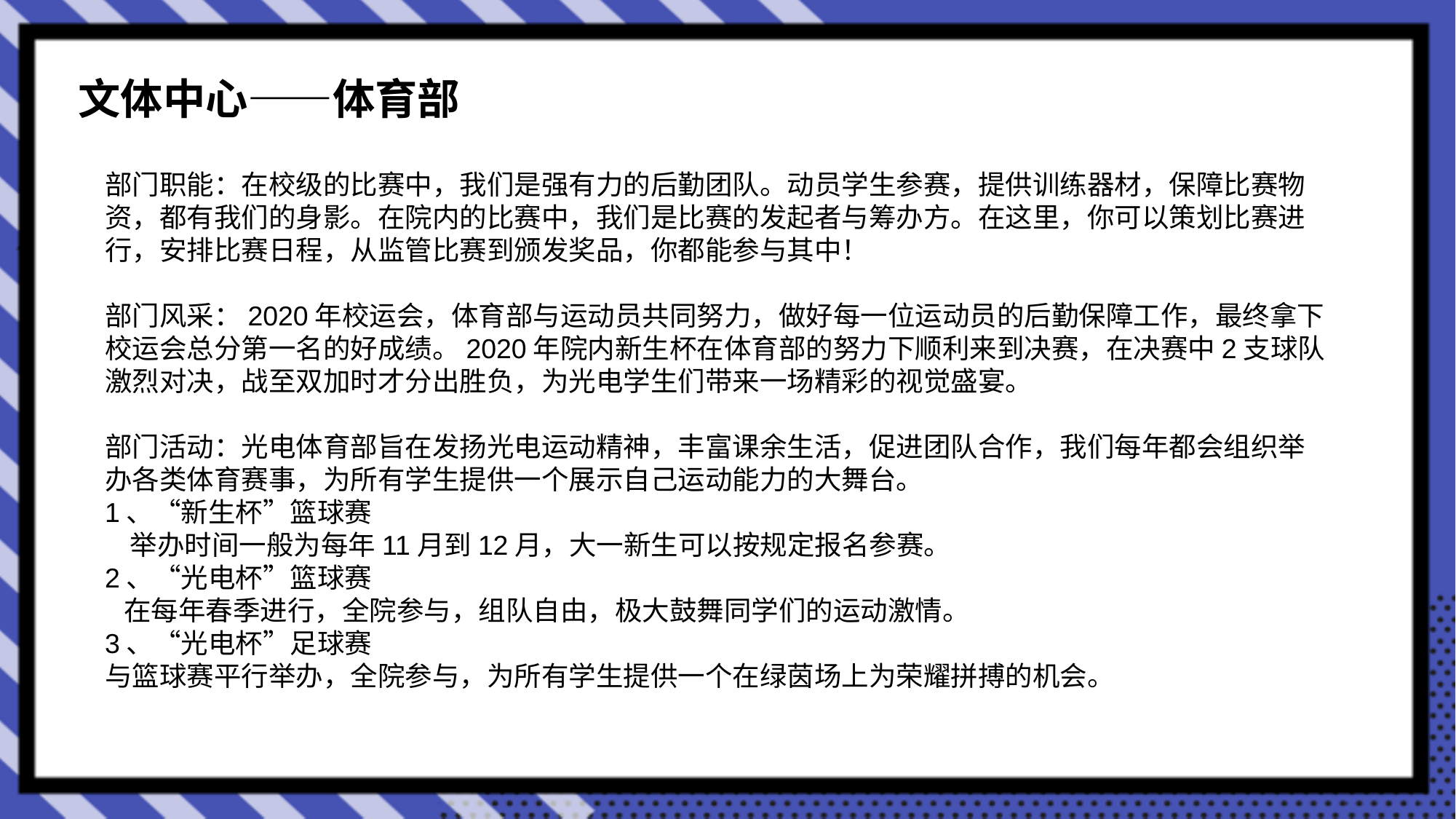

文体中心——体育部
部门职能：在校级的比赛中，我们是强有力的后勤团队。动员学生参赛，提供训练器材，保障比赛物资，都有我们的身影。在院内的比赛中，我们是比赛的发起者与筹办方。在这里，你可以策划比赛进行，安排比赛日程，从监管比赛到颁发奖品，你都能参与其中！

部门风采：2020年校运会，体育部与运动员共同努力，做好每一位运动员的后勤保障工作，最终拿下校运会总分第一名的好成绩。2020年院内新生杯在体育部的努力下顺利来到决赛，在决赛中2支球队激烈对决，战至双加时才分出胜负，为光电学生们带来一场精彩的视觉盛宴。

部门活动：光电体育部旨在发扬光电运动精神，丰富课余生活，促进团队合作，我们每年都会组织举办各类体育赛事，为所有学生提供一个展示自己运动能力的大舞台。
1、“新生杯”篮球赛
   举办时间一般为每年11月到12月，大一新生可以按规定报名参赛。
2、“光电杯”篮球赛
  在每年春季进行，全院参与，组队自由，极大鼓舞同学们的运动激情。
3、“光电杯”足球赛
与篮球赛平行举办，全院参与，为所有学生提供一个在绿茵场上为荣耀拼搏的机会。